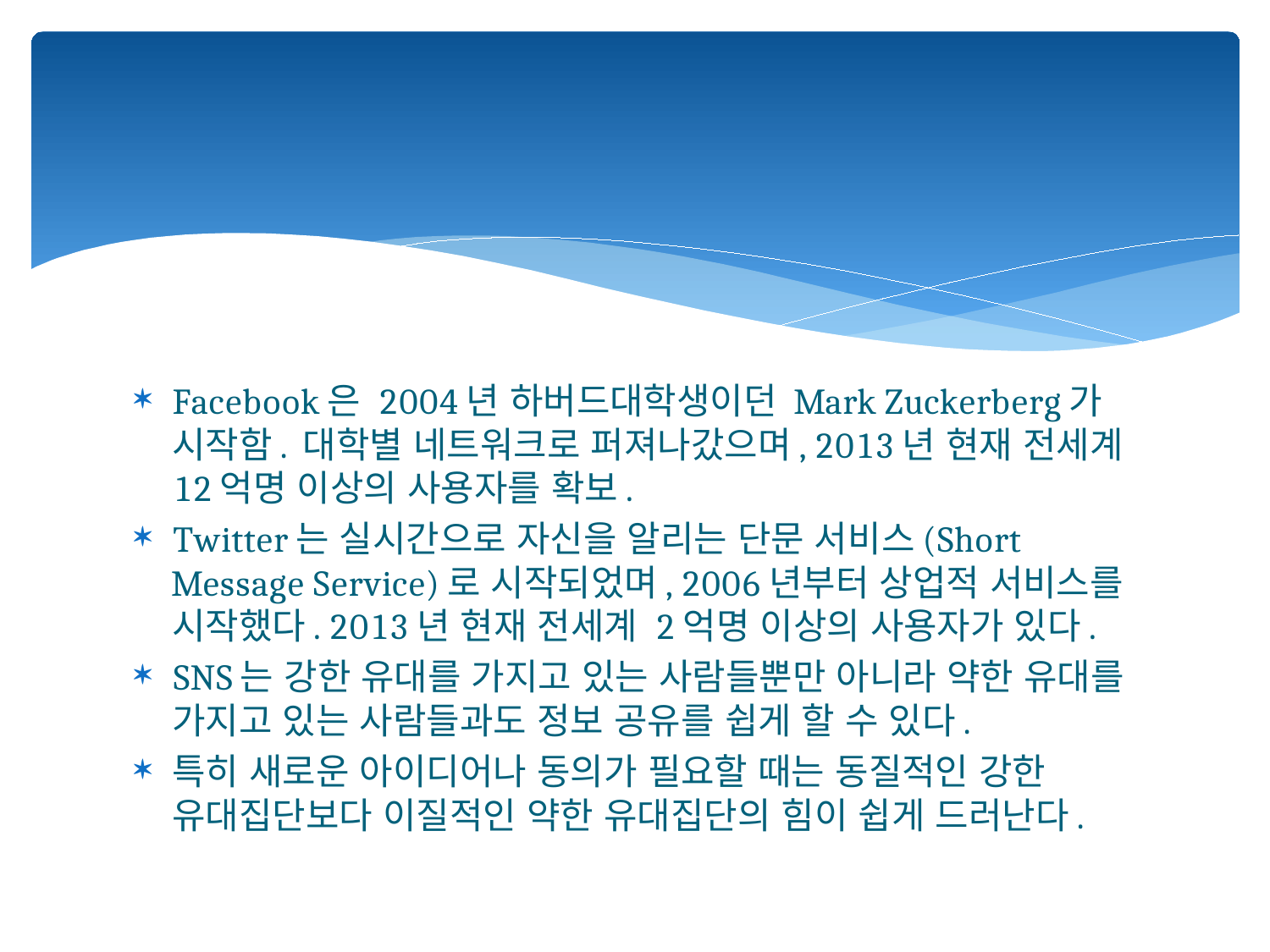

#
Facebook은 2004년 하버드대학생이던 Mark Zuckerberg가 시작함. 대학별 네트워크로 퍼져나갔으며, 2013년 현재 전세계 12억명 이상의 사용자를 확보.
Twitter는 실시간으로 자신을 알리는 단문 서비스(Short Message Service)로 시작되었며, 2006년부터 상업적 서비스를 시작했다. 2013년 현재 전세계 2억명 이상의 사용자가 있다.
SNS는 강한 유대를 가지고 있는 사람들뿐만 아니라 약한 유대를 가지고 있는 사람들과도 정보 공유를 쉽게 할 수 있다.
특히 새로운 아이디어나 동의가 필요할 때는 동질적인 강한 유대집단보다 이질적인 약한 유대집단의 힘이 쉽게 드러난다.